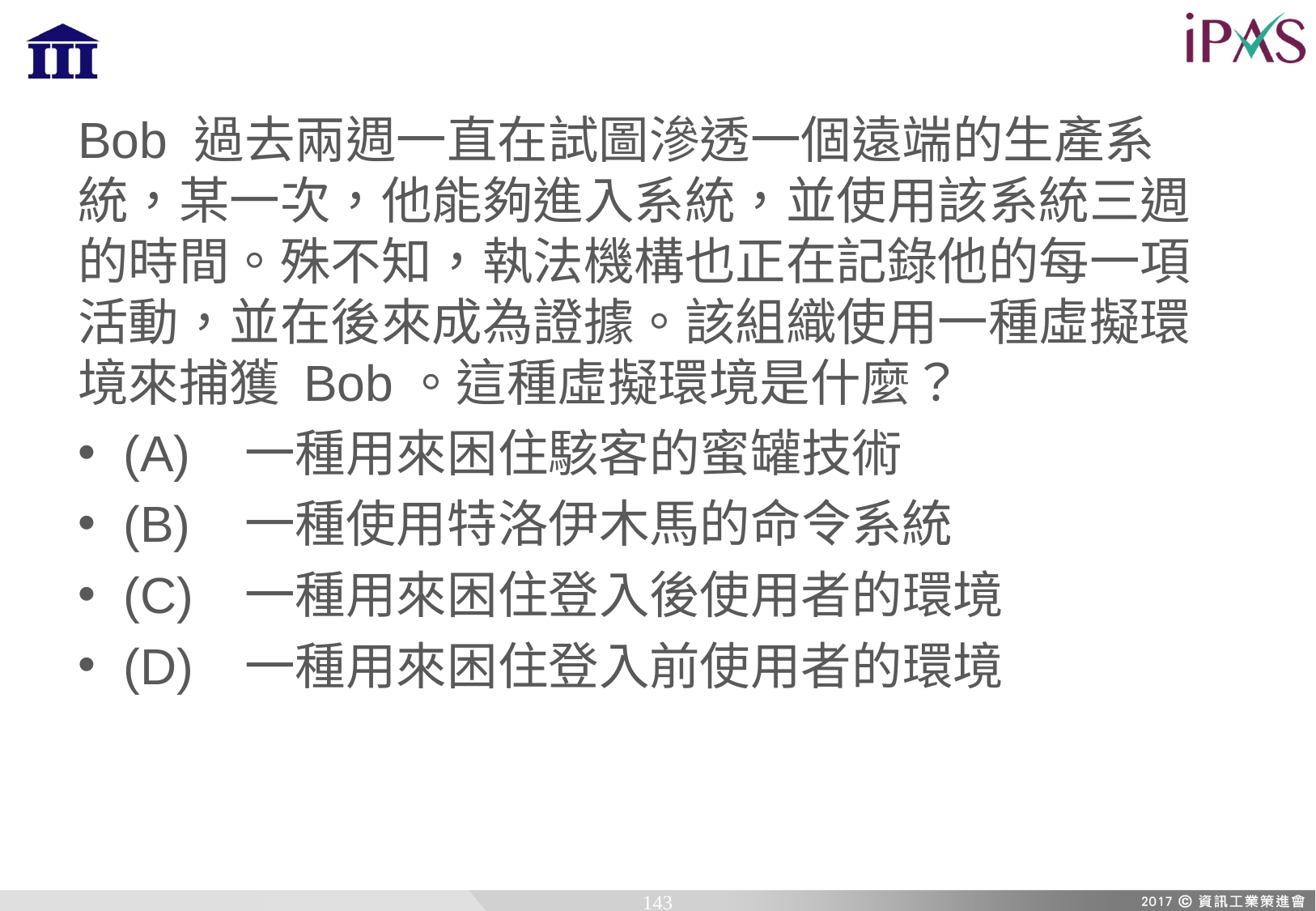

Bob 過去兩週一直在試圖滲透一個遠端的生產系統，某一次，他能夠進入系統，並使用該系統三週的時間。殊不知，執法機構也正在記錄他的每一項活動，並在後來成為證據。該組織使用一種虛擬環境來捕獲 Bob。這種虛擬環境是什麼？
(A)	一種用來困住駭客的蜜罐技術
(B)	一種使用特洛伊木馬的命令系統
(C)	一種用來困住登入後使用者的環境
(D)	一種用來困住登入前使用者的環境
143